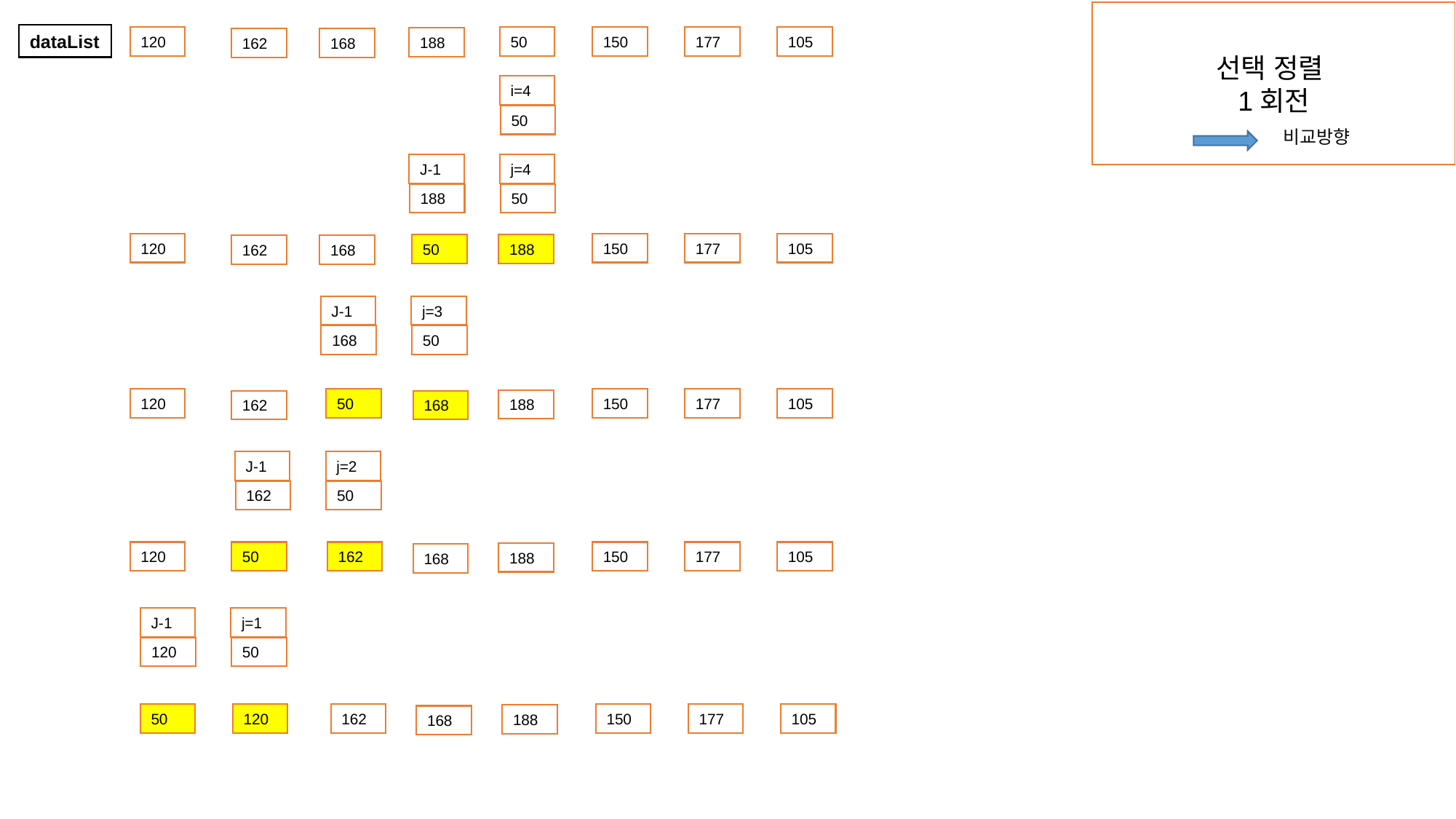

선택 정렬
1회전
dataList
120
177
105
50
150
188
162
168
i=4
50
비교방향

J-1
j=4
188
50
120
177
105
150
50
188
162
168
J-1
j=3
168
50
50
120
177
105
150
188
162
168
J-1
j=2
162
50
162
50
120
177
105
150
188
168
J-1
j=1
120
50
120
50
162
177
105
150
188
168